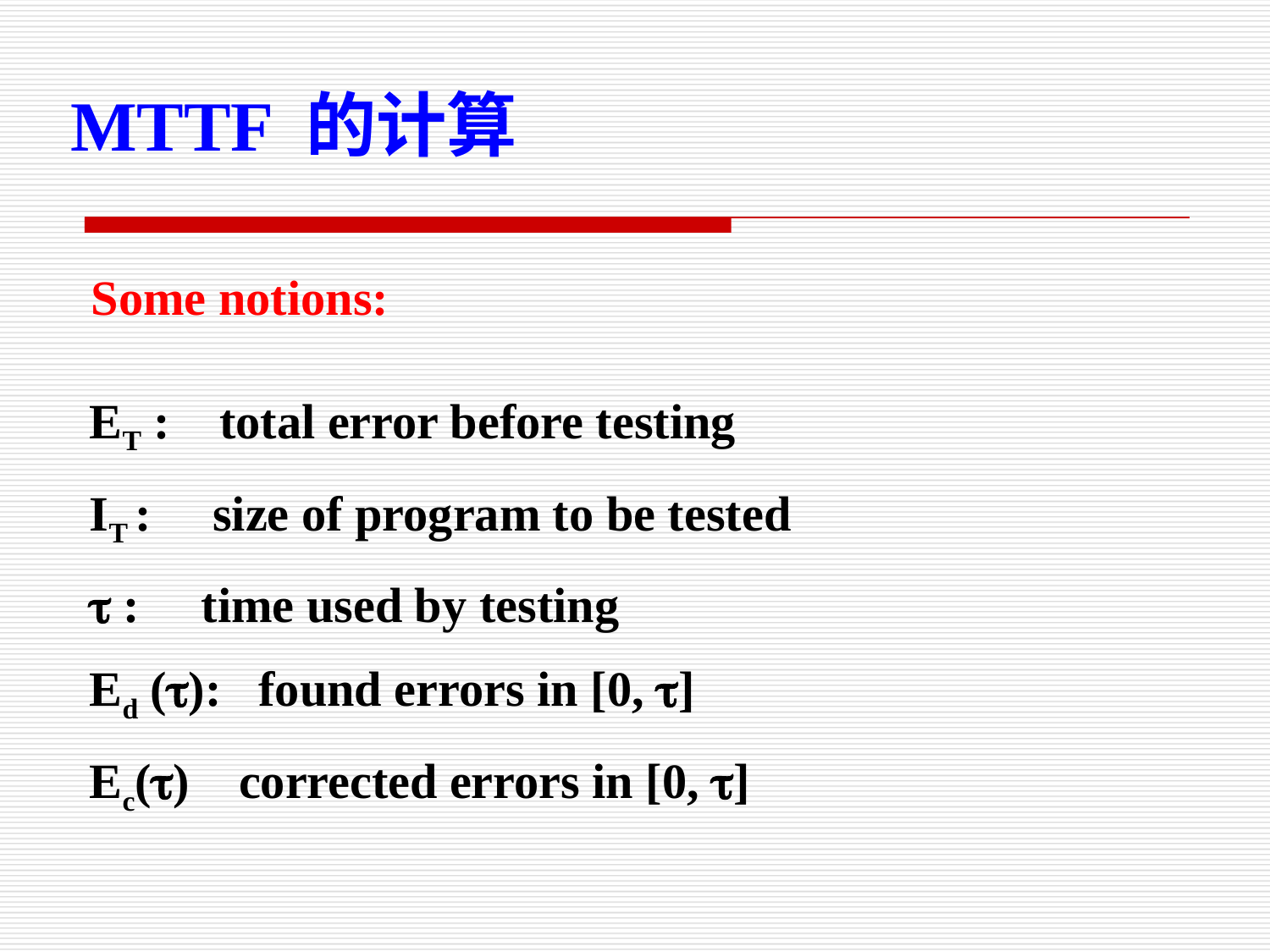

MTTF 的计算
Some notions:

ET :    total error before testing
IT :     size of program to be tested
τ :     time used by testing
Ed (τ):   found errors in [0, τ]
Ec(τ)    corrected errors in [0, τ]